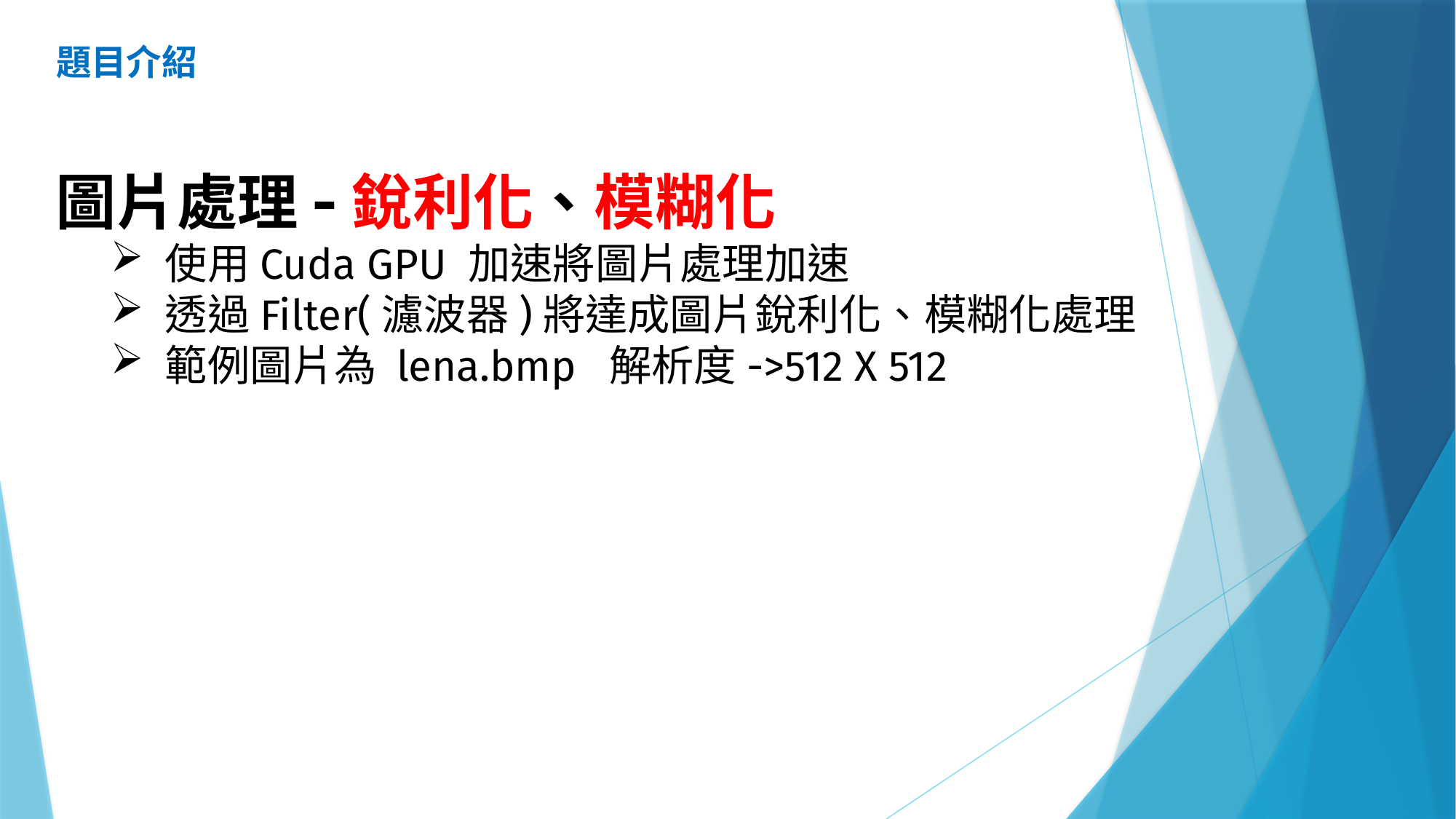

# 題目介紹
圖片處理-銳利化、模糊化
使用Cuda GPU 加速將圖片處理加速
透過Filter(濾波器)將達成圖片銳利化、模糊化處理
範例圖片為 lena.bmp  解析度->512 X 512